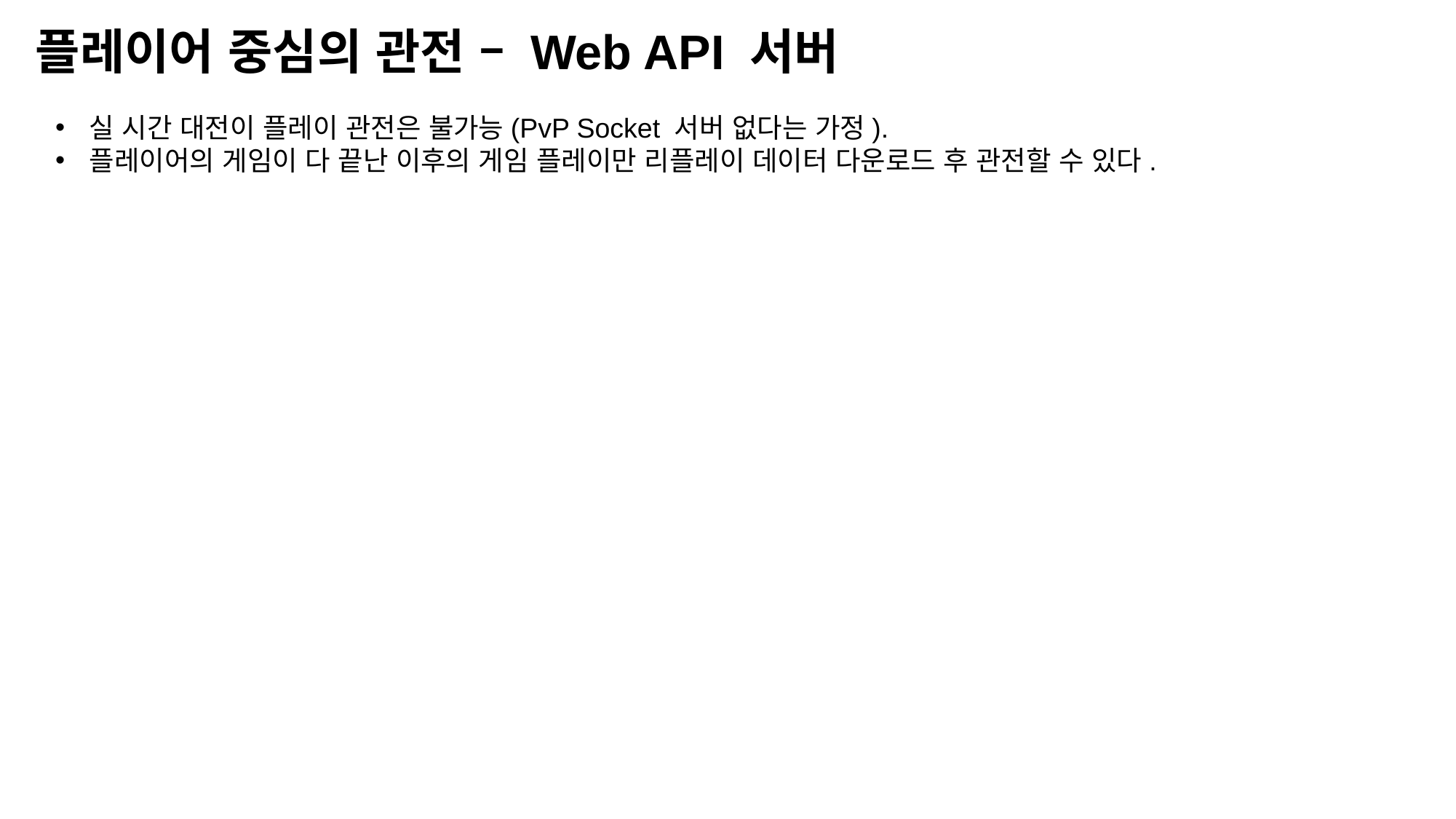

플레이어 중심의 관전 – Web API 서버
실 시간 대전이 플레이 관전은 불가능(PvP Socket 서버 없다는 가정).
플레이어의 게임이 다 끝난 이후의 게임 플레이만 리플레이 데이터 다운로드 후 관전할 수 있다.